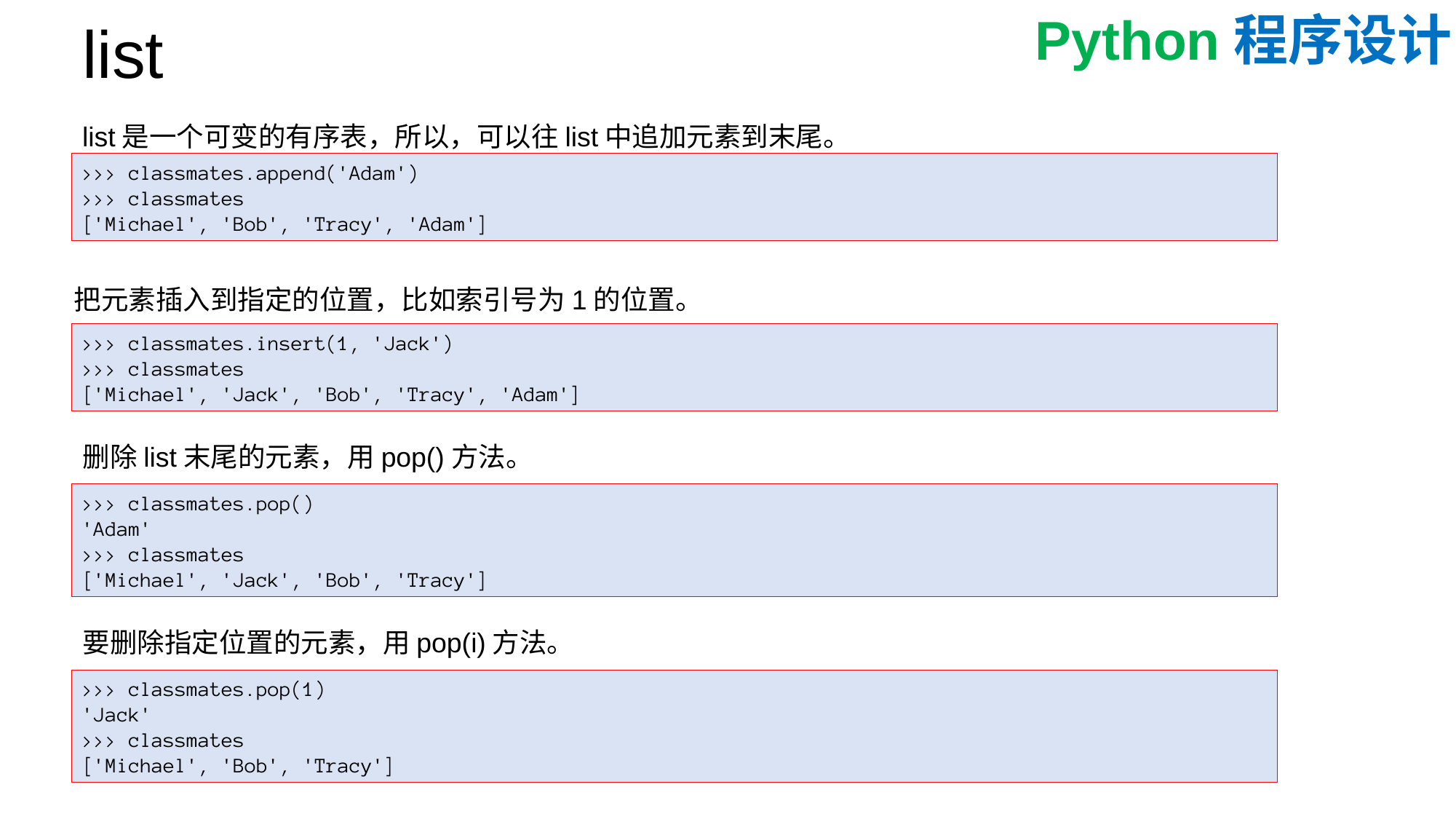

# list
list是一个可变的有序表，所以，可以往list中追加元素到末尾。
>>> classmates.append('Adam')
>>> classmates
['Michael', 'Bob', 'Tracy', 'Adam']
把元素插入到指定的位置，比如索引号为1的位置。
>>> classmates.insert(1, 'Jack')
>>> classmates
['Michael', 'Jack', 'Bob', 'Tracy', 'Adam']
删除list末尾的元素，用pop()方法。
>>> classmates.pop()
'Adam'
>>> classmates
['Michael', 'Jack', 'Bob', 'Tracy']
要删除指定位置的元素，用pop(i)方法。
>>> classmates.pop(1)
'Jack'
>>> classmates
['Michael', 'Bob', 'Tracy']
18